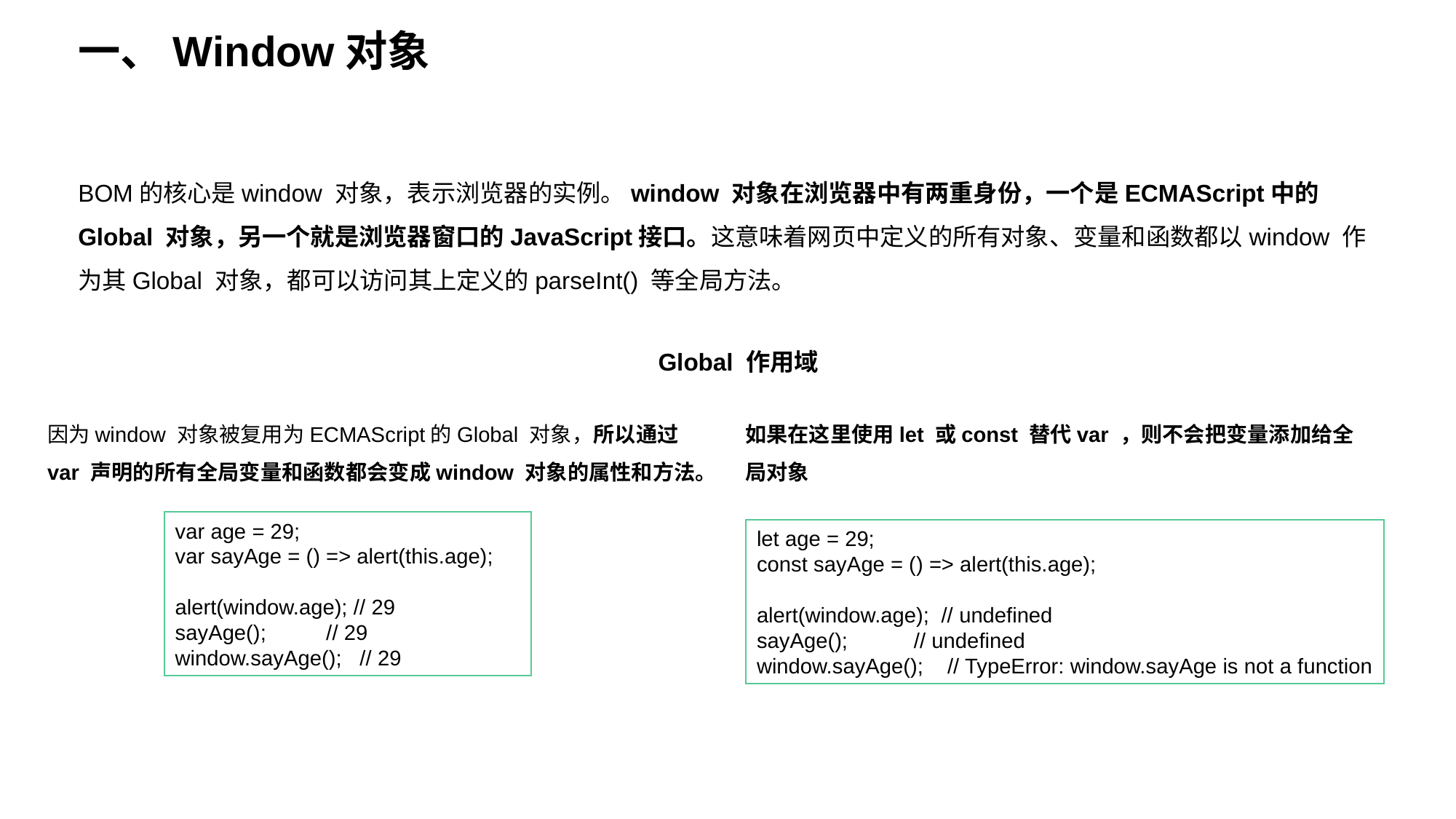

一、Window对象
BOM的核心是window 对象，表示浏览器的实例。window 对象在浏览器中有两重身份，一个是ECMAScript中的Global 对象，另一个就是浏览器窗口的JavaScript接口。这意味着网页中定义的所有对象、变量和函数都以window 作为其Global 对象，都可以访问其上定义的parseInt() 等全局方法。
Global 作用域
因为window 对象被复用为ECMAScript的Global 对象，所以通过var 声明的所有全局变量和函数都会变成window 对象的属性和方法。
var age = 29;
var sayAge = () => alert(this.age);

alert(window.age); // 29
sayAge();          // 29
window.sayAge();   // 29
如果在这里使用let 或const 替代var ，则不会把变量添加给全局对象
let age = 29;
const sayAge = () => alert(this.age);

alert(window.age);  // undefined
sayAge();           // undefined
window.sayAge();    // TypeError: window.sayAge is not a function